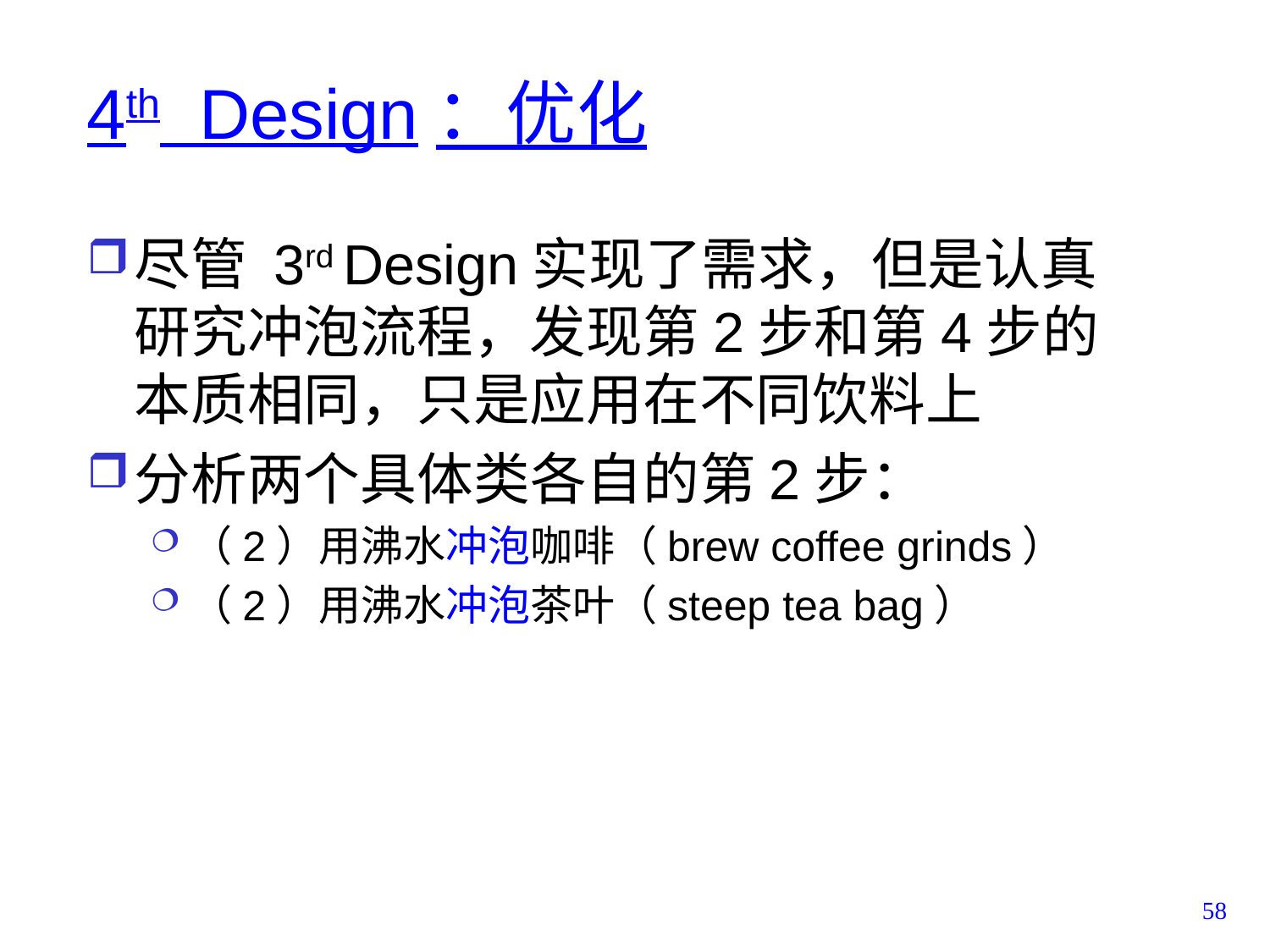

# 4th  Design：优化
尽管 3rd Design实现了需求，但是认真研究冲泡流程，发现第2步和第4步的本质相同，只是应用在不同饮料上
分析两个具体类各自的第2步：
（2）用沸水冲泡咖啡（brew coffee grinds）
（2）用沸水冲泡茶叶（steep tea bag）

58